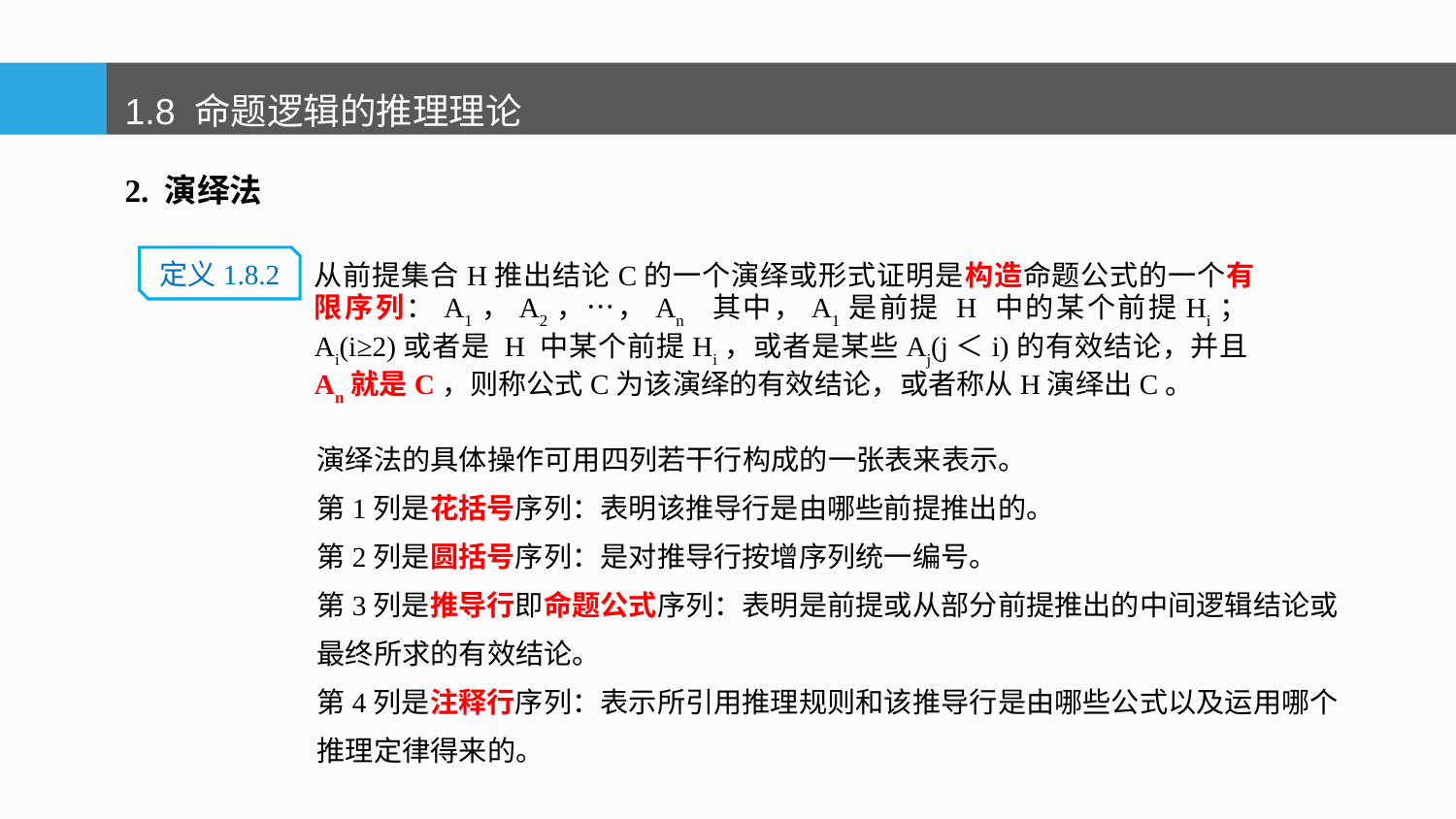

1.8 命题逻辑的推理理论

2. 演绎法
从前提集合H推出结论C的一个演绎或形式证明是构造命题公式的一个有限序列：A1，A2，…，An   其中，A1是前提 H 中的某个前提Hi；Ai(i≥2)或者是 H 中某个前提Hi，或者是某些Aj(j＜i)的有效结论，并且An就是C，则称公式C为该演绎的有效结论，或者称从H演绎出C。
定义1.8.2
     演绎法的具体操作可用四列若干行构成的一张表来表示。
     第1列是花括号序列：表明该推导行是由哪些前提推出的。
     第2列是圆括号序列：是对推导行按增序列统一编号。
     第3列是推导行即命题公式序列：表明是前提或从部分前提推出的中间逻辑结论或
     最终所求的有效结论。
     第4列是注释行序列：表示所引用推理规则和该推导行是由哪些公式以及运用哪个
     推理定律得来的。